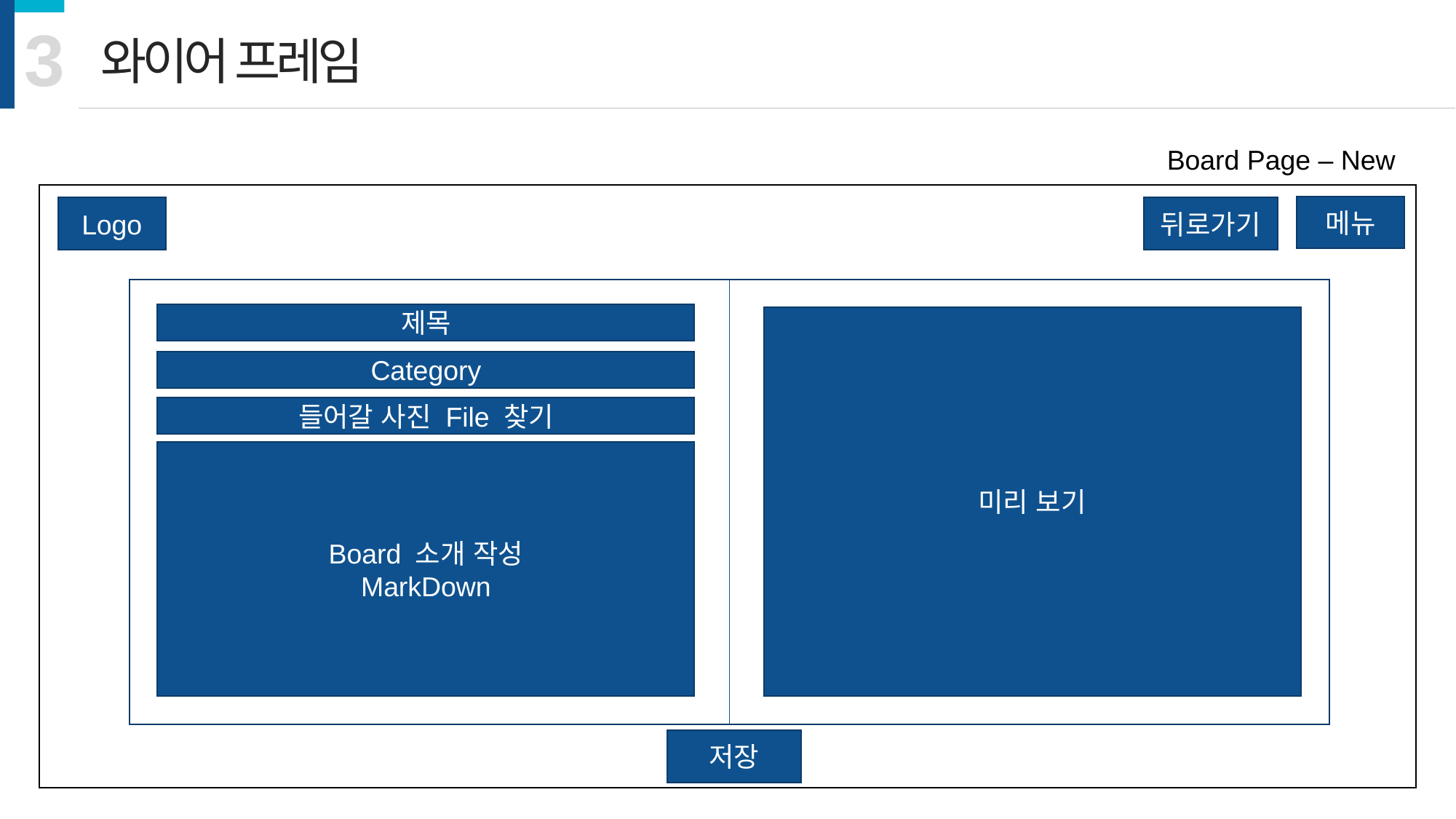

3
와이어 프레임
Board Page – New

메뉴
Logo
뒤로가기

제목
미리 보기
Category
들어갈 사진 File 찾기
Board 소개 작성
MarkDown
저장